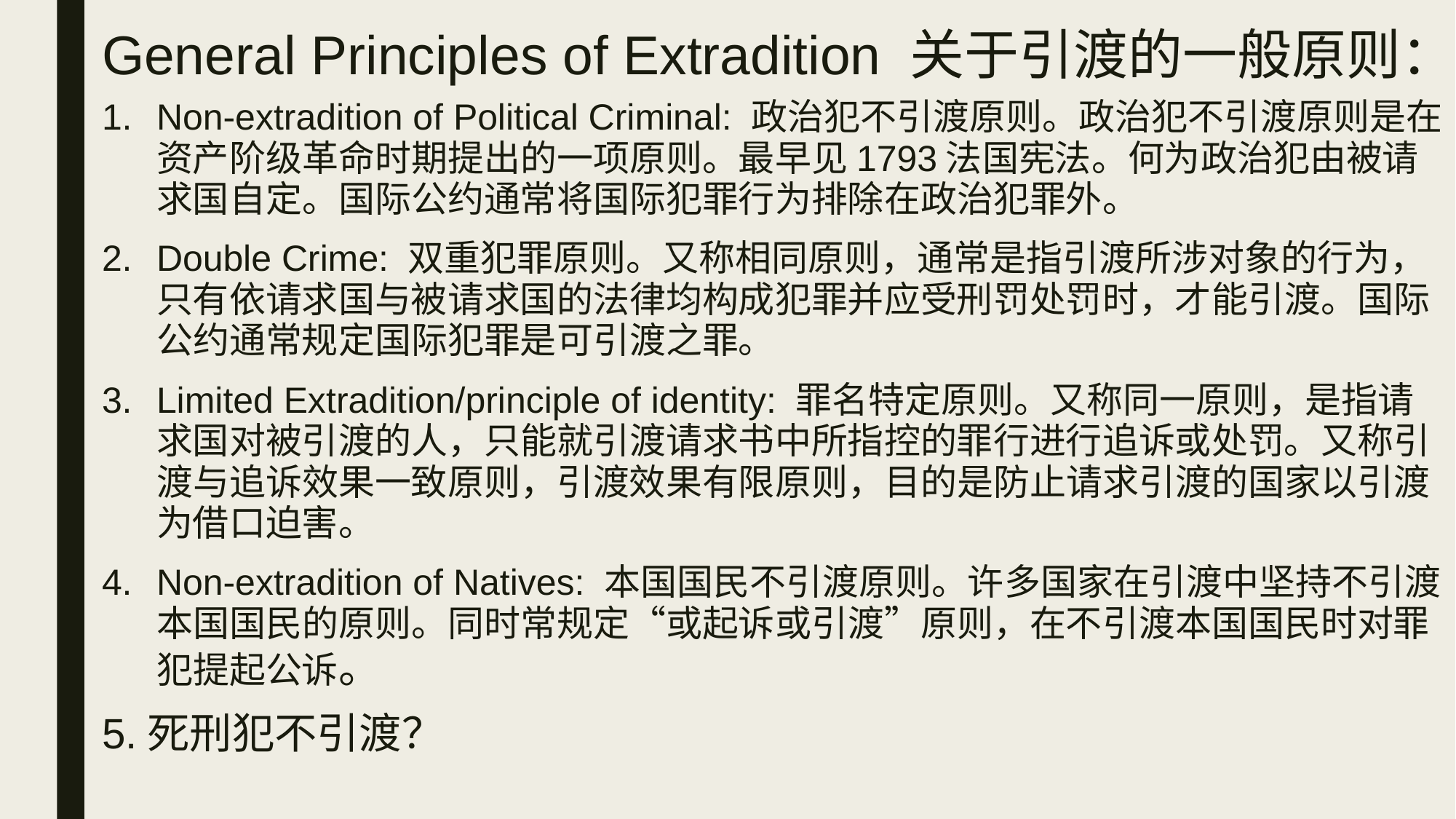

# General Principles of Extradition 关于引渡的一般原则：
Non-extradition of Political Criminal: 政治犯不引渡原则。政治犯不引渡原则是在资产阶级革命时期提出的一项原则。最早见1793法国宪法。何为政治犯由被请求国自定。国际公约通常将国际犯罪行为排除在政治犯罪外。
Double Crime: 双重犯罪原则。又称相同原则，通常是指引渡所涉对象的行为，只有依请求国与被请求国的法律均构成犯罪并应受刑罚处罚时，才能引渡。国际公约通常规定国际犯罪是可引渡之罪。
Limited Extradition/principle of identity: 罪名特定原则。又称同一原则，是指请求国对被引渡的人，只能就引渡请求书中所指控的罪行进行追诉或处罚。又称引渡与追诉效果一致原则，引渡效果有限原则，目的是防止请求引渡的国家以引渡为借口迫害。
Non-extradition of Natives: 本国国民不引渡原则。许多国家在引渡中坚持不引渡本国国民的原则。同时常规定“或起诉或引渡”原则，在不引渡本国国民时对罪犯提起公诉。
5.死刑犯不引渡？